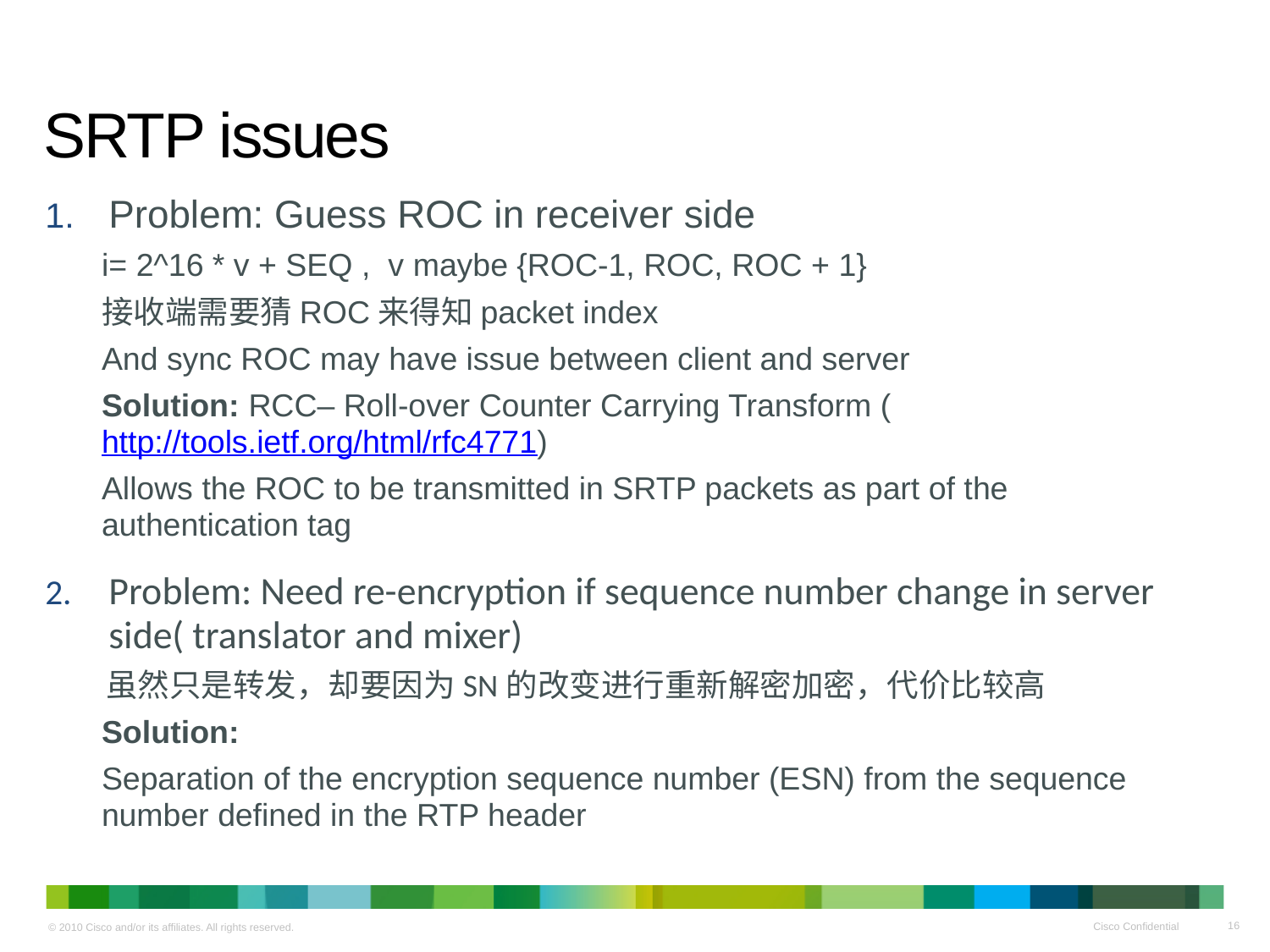

# SRTP issues
Problem: Guess ROC in receiver side
i= 2^16 * v + SEQ ,  v maybe {ROC-1, ROC, ROC + 1}
接收端需要猜ROC来得知packet index
And sync ROC may have issue between client and server
Solution: RCC– Roll-over Counter Carrying Transform (http://tools.ietf.org/html/rfc4771)
Allows the ROC to be transmitted in SRTP packets as part of the authentication tag
Problem: Need re-encryption if sequence number change in server side( translator and mixer)
    虽然只是转发，却要因为SN的改变进行重新解密加密，代价比较高
Solution:
Separation of the encryption sequence number (ESN) from the sequence number defined in the RTP header